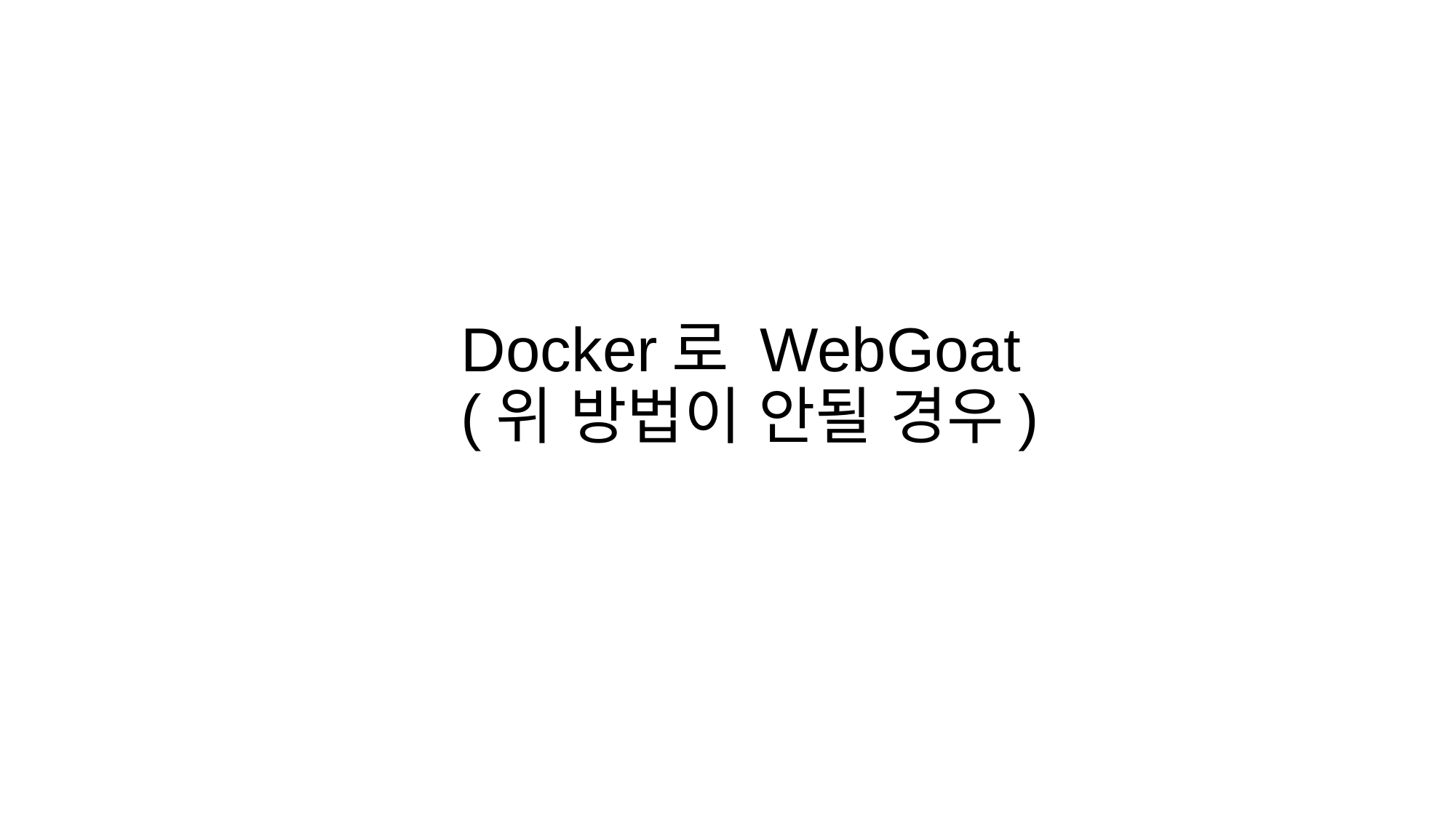

# Docker로 WebGoat (위 방법이 안될 경우)